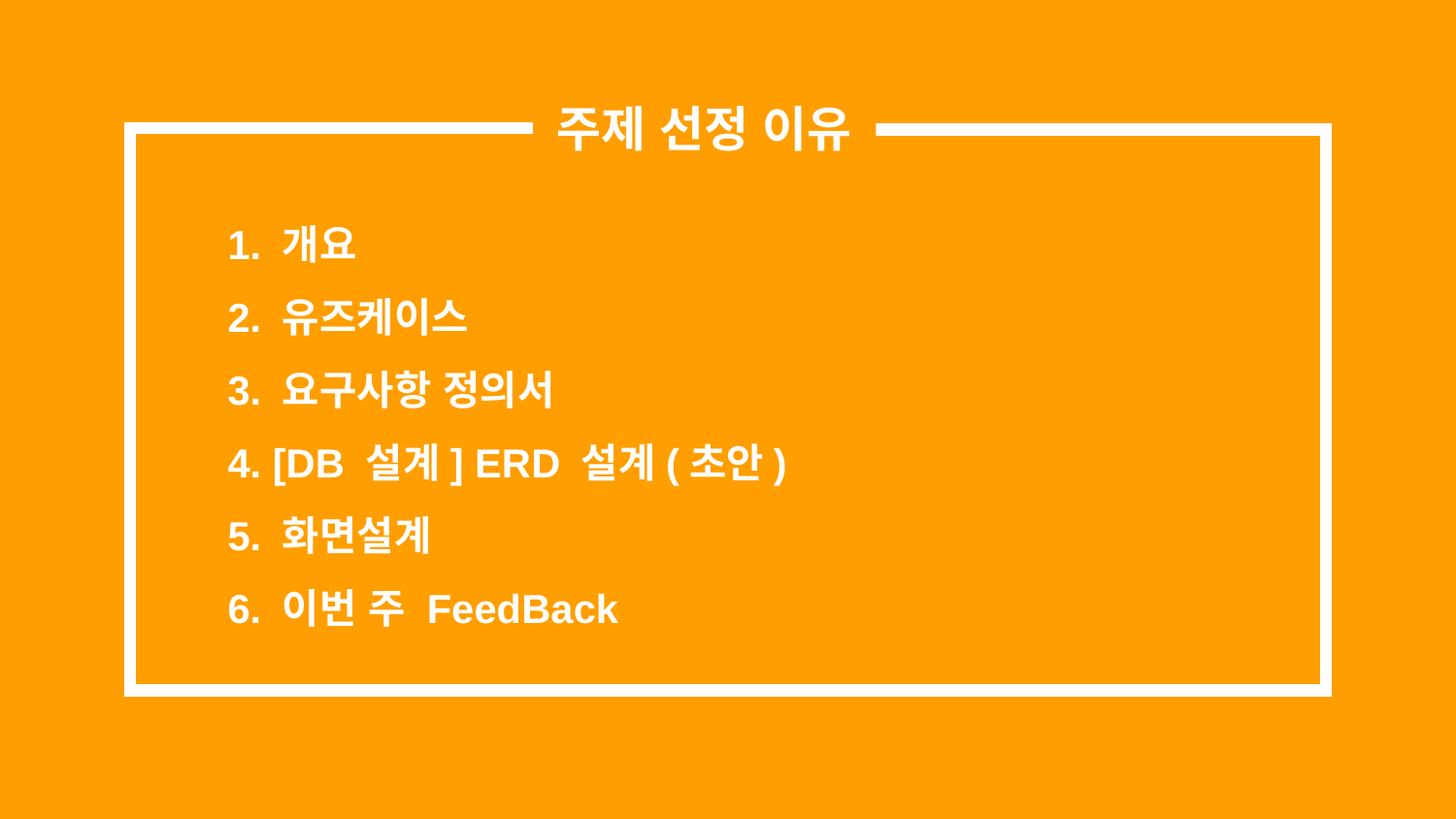

주제 선정 이유
1. 개요
2. 유즈케이스
3. 요구사항 정의서
4. [DB 설계] ERD 설계(초안)
5. 화면설계
6. 이번 주 FeedBack